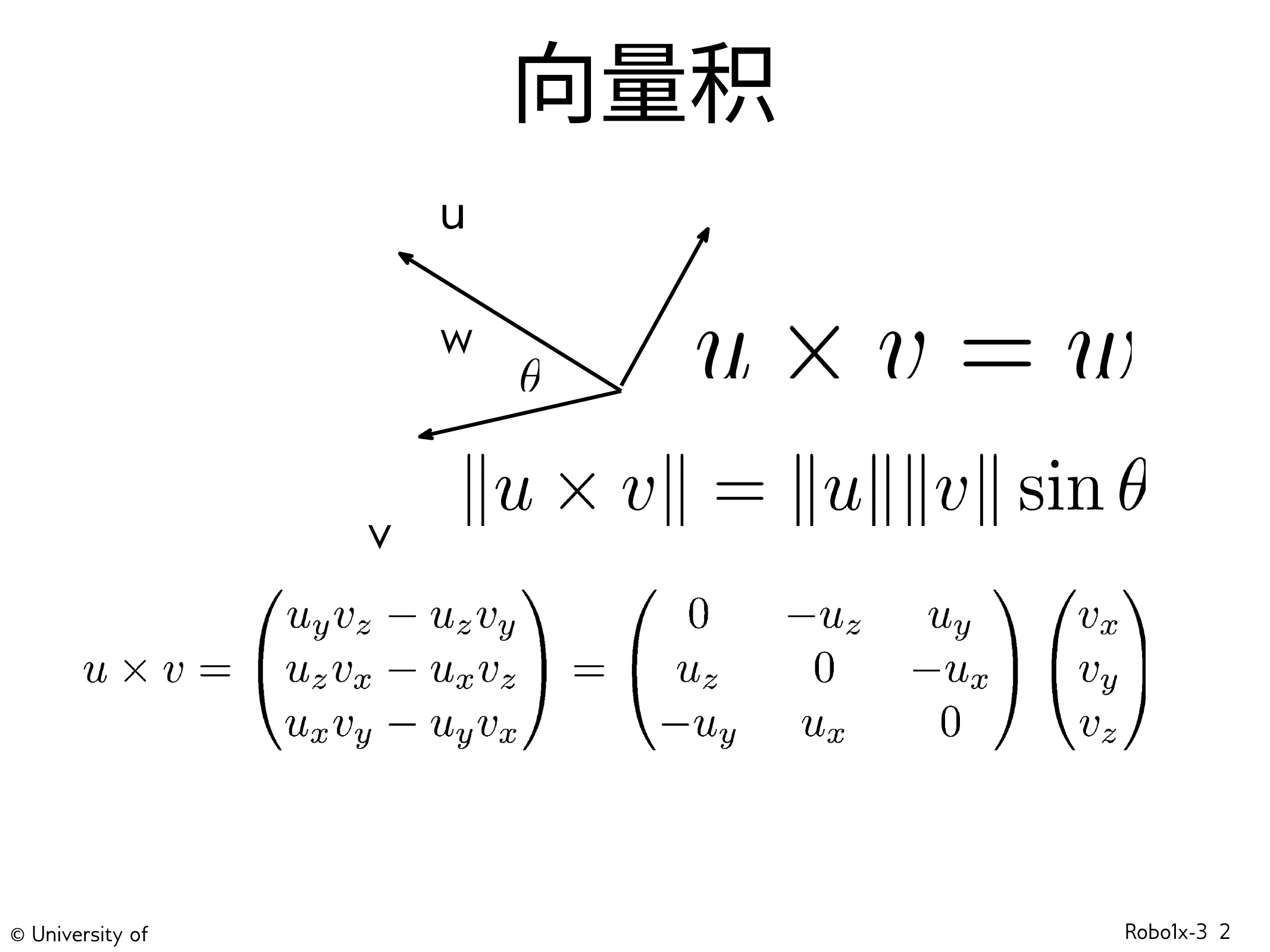

# 向量积
u	w

v

Robo1x-3 2
© University of Pennsylvania